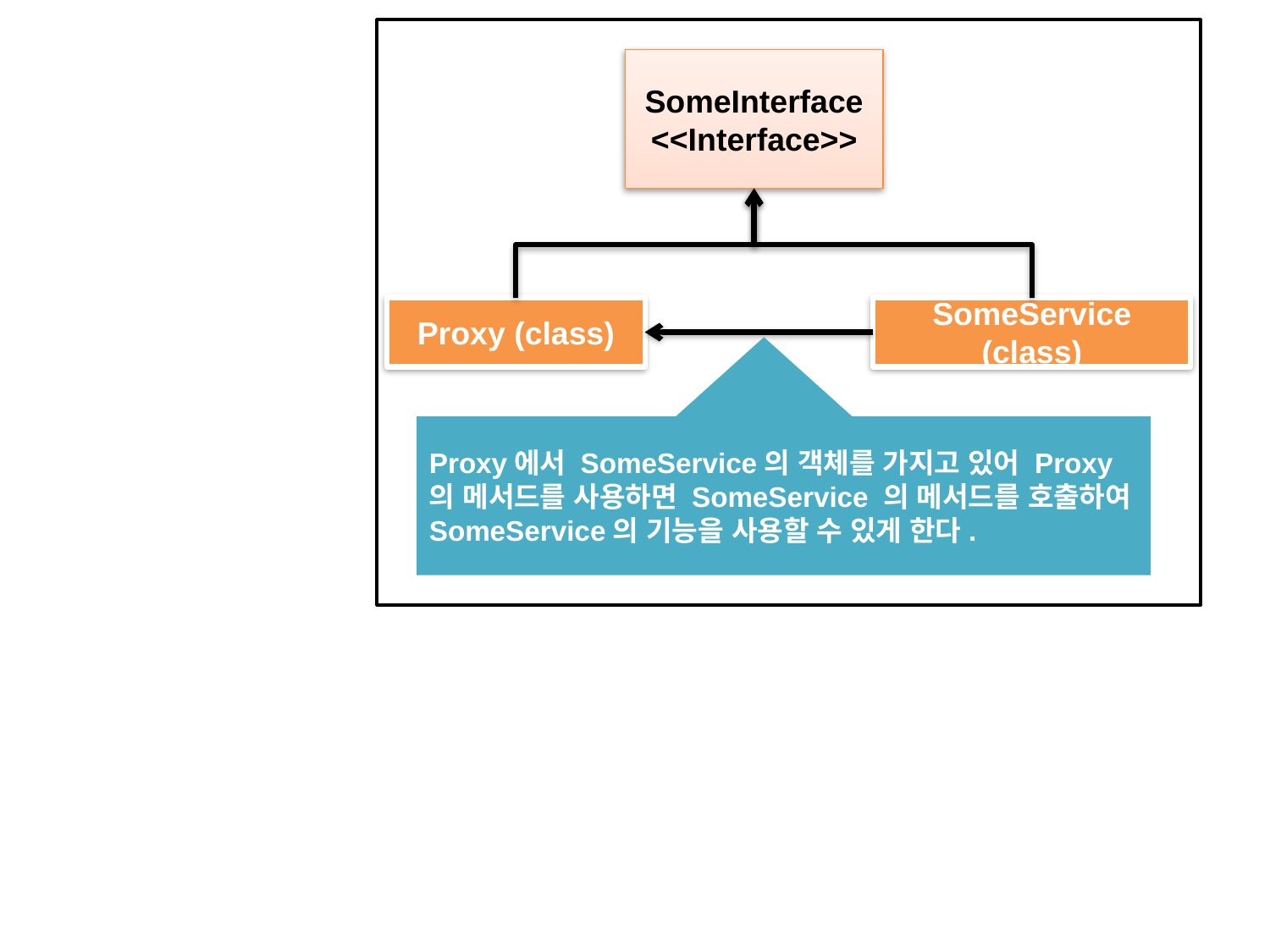

SomeInterface
<<Interface>>
Proxy (class)
SomeService (class)

Proxy에서 SomeService의 객체를 가지고 있어 Proxy의 메서드를 사용하면 SomeService 의 메서드를 호출하여 SomeService의 기능을 사용할 수 있게 한다.